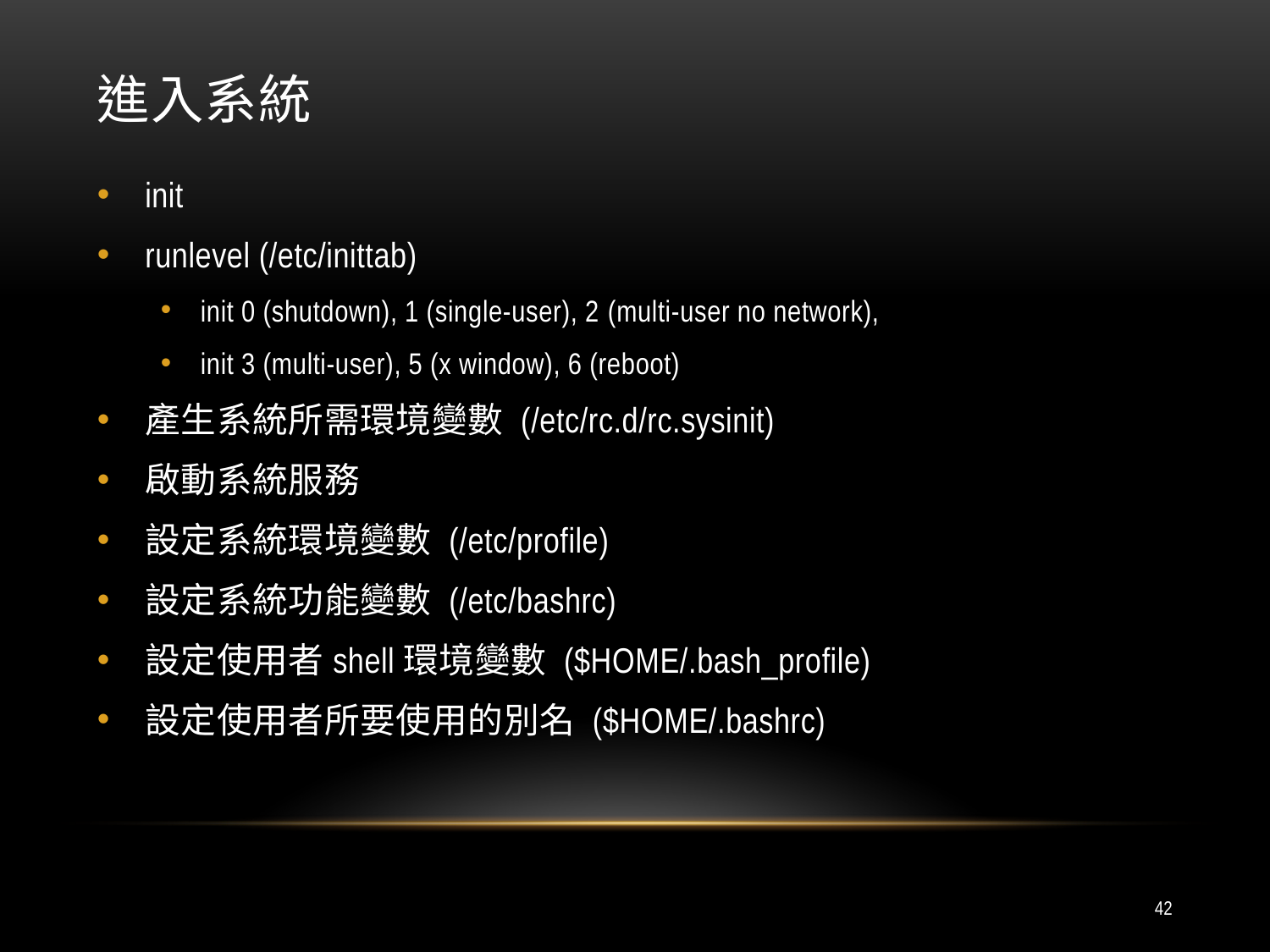

# 進入系統
init
runlevel (/etc/inittab)
init 0 (shutdown), 1 (single-user), 2 (multi-user no network),
init 3 (multi-user), 5 (x window), 6 (reboot)
產生系統所需環境變數 (/etc/rc.d/rc.sysinit)
啟動系統服務
設定系統環境變數 (/etc/profile)
設定系統功能變數 (/etc/bashrc)
設定使用者shell環境變數 ($HOME/.bash_profile)
設定使用者所要使用的別名 ($HOME/.bashrc)
42